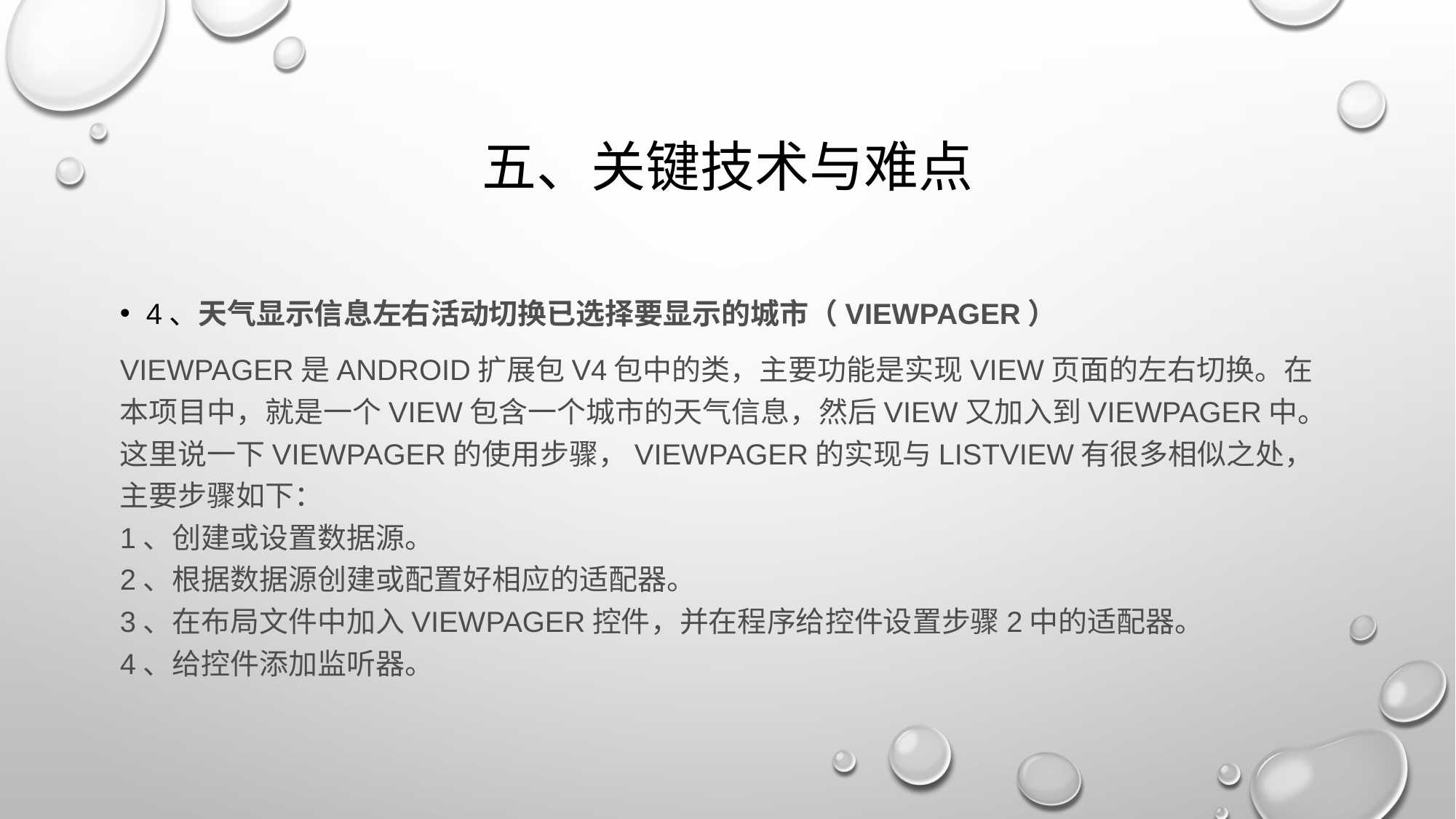

# 五、关键技术与难点
4、天气显示信息左右活动切换已选择要显示的城市（ViewPager）
ViewPager是android扩展包v4包中的类，主要功能是实现view页面的左右切换。在本项目中，就是一个view包含一个城市的天气信息，然后view又加入到ViewPager中。
这里说一下ViewPager的使用步骤，ViewPager的实现与ListView有很多相似之处，主要步骤如下：
1、创建或设置数据源。
2、根据数据源创建或配置好相应的适配器。
3、在布局文件中加入ViewPager控件，并在程序给控件设置步骤2中的适配器。
4、给控件添加监听器。